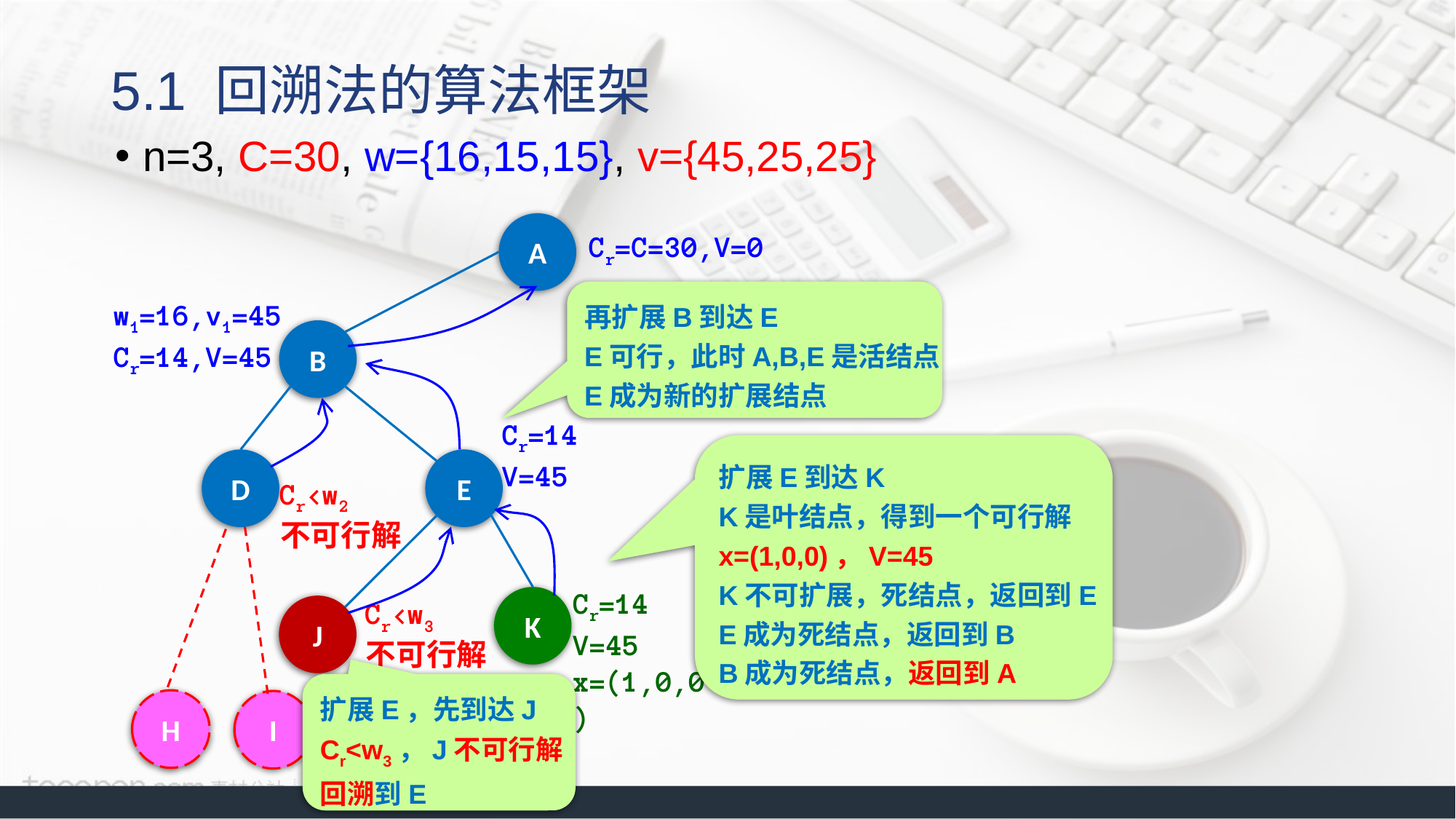

# 5.1 回溯法的算法框架
n=3, C=30, w={16,15,15}, v={45,25,25}
A
Cr=C=30,V=0
再扩展B到达E
E可行，此时A,B,E是活结点
E成为新的扩展结点

w1=16,v1=45
Cr=14,V=45
B

Cr=14
V=45
E
扩展E到达K
K是叶结点，得到一个可行解
x=(1,0,0)，V=45
K不可扩展，死结点，返回到E
E成为死结点，返回到B
B成为死结点，返回到A
D
Cr<w2
不可行解

Cr=14
V=45
x=(1,0,0)
K
Cr<w3
不可行解
J
扩展E，先到达J
Cr<w3，J不可行解
回溯到E

H
I